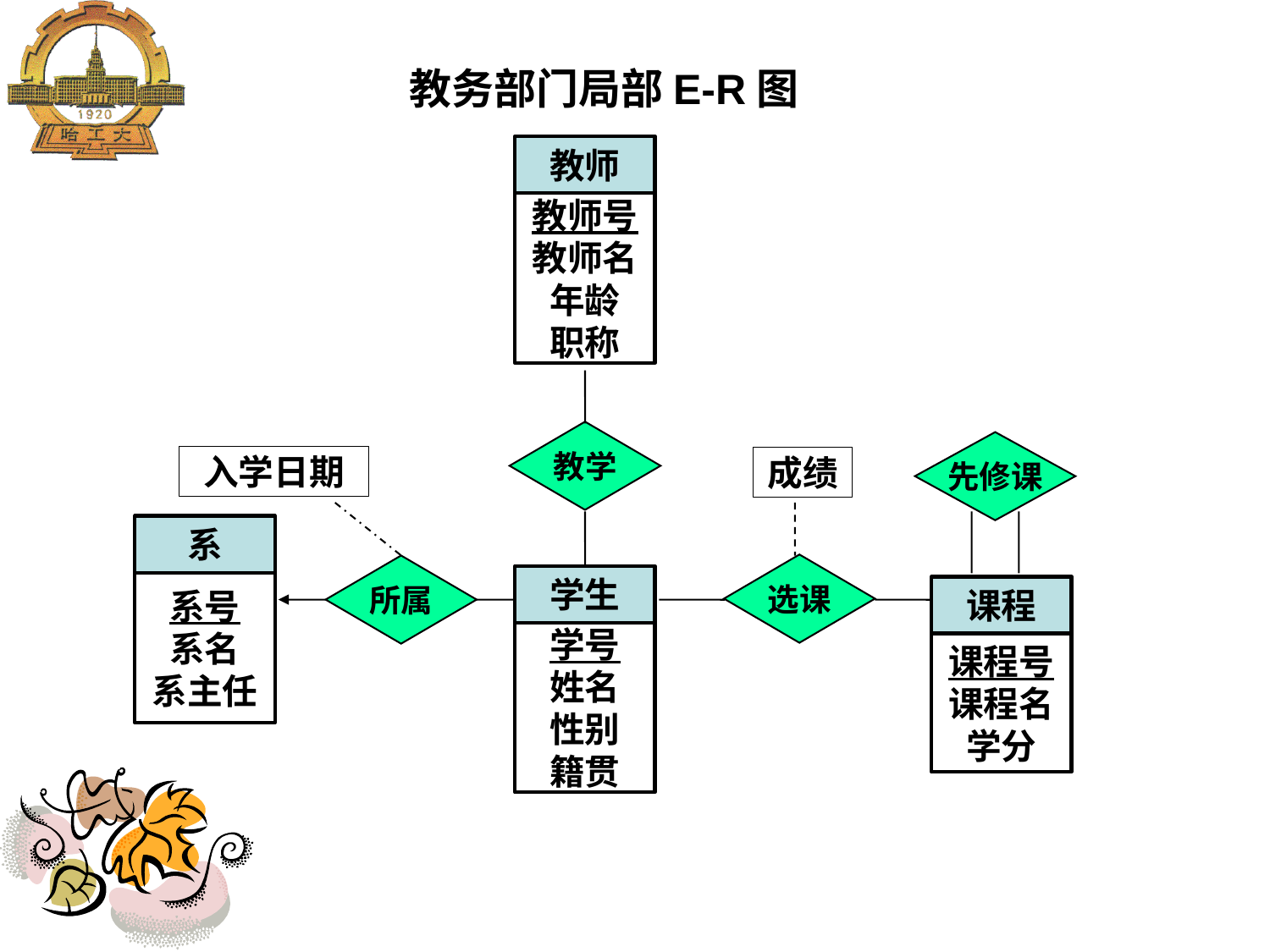

教务部门局部E-R图
教师
教师号
教师名
年龄
职称

教学

先修课

入学日期

所属

成绩

选课

系
系号
系名
系主任
学生
学号
姓名
性别
籍贯
课程
课程号
课程名
学分